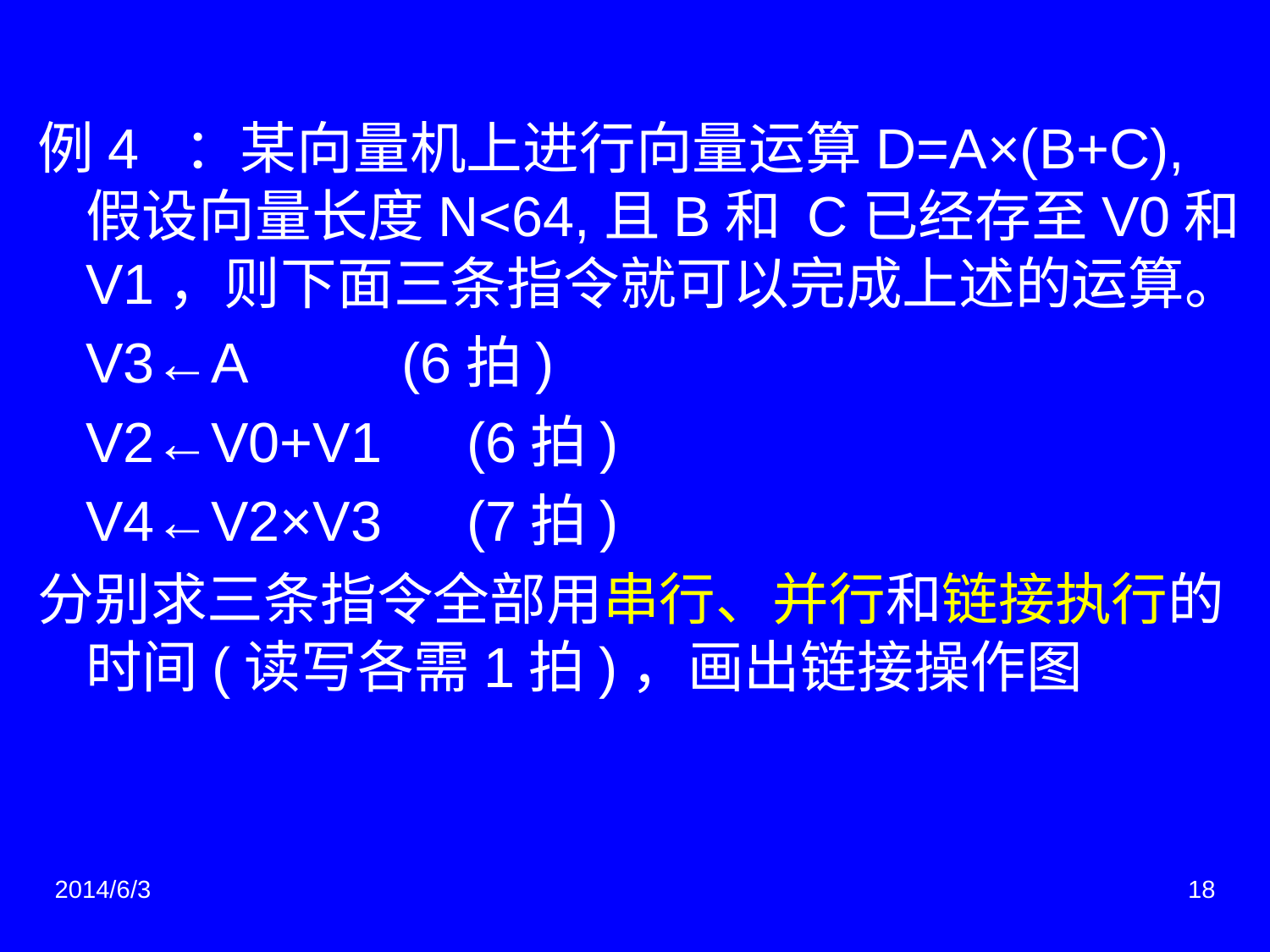

例4  ：某向量机上进行向量运算D=A×(B+C),假设向量长度N<64,且B和 C已经存至V0和V1，则下面三条指令就可以完成上述的运算。
	V3←A	    (6拍)
	V2←V0+V1	(6拍)
	V4←V2×V3	(7拍)
分别求三条指令全部用串行、并行和链接执行的时间(读写各需1拍)，画出链接操作图
2014/6/3
18